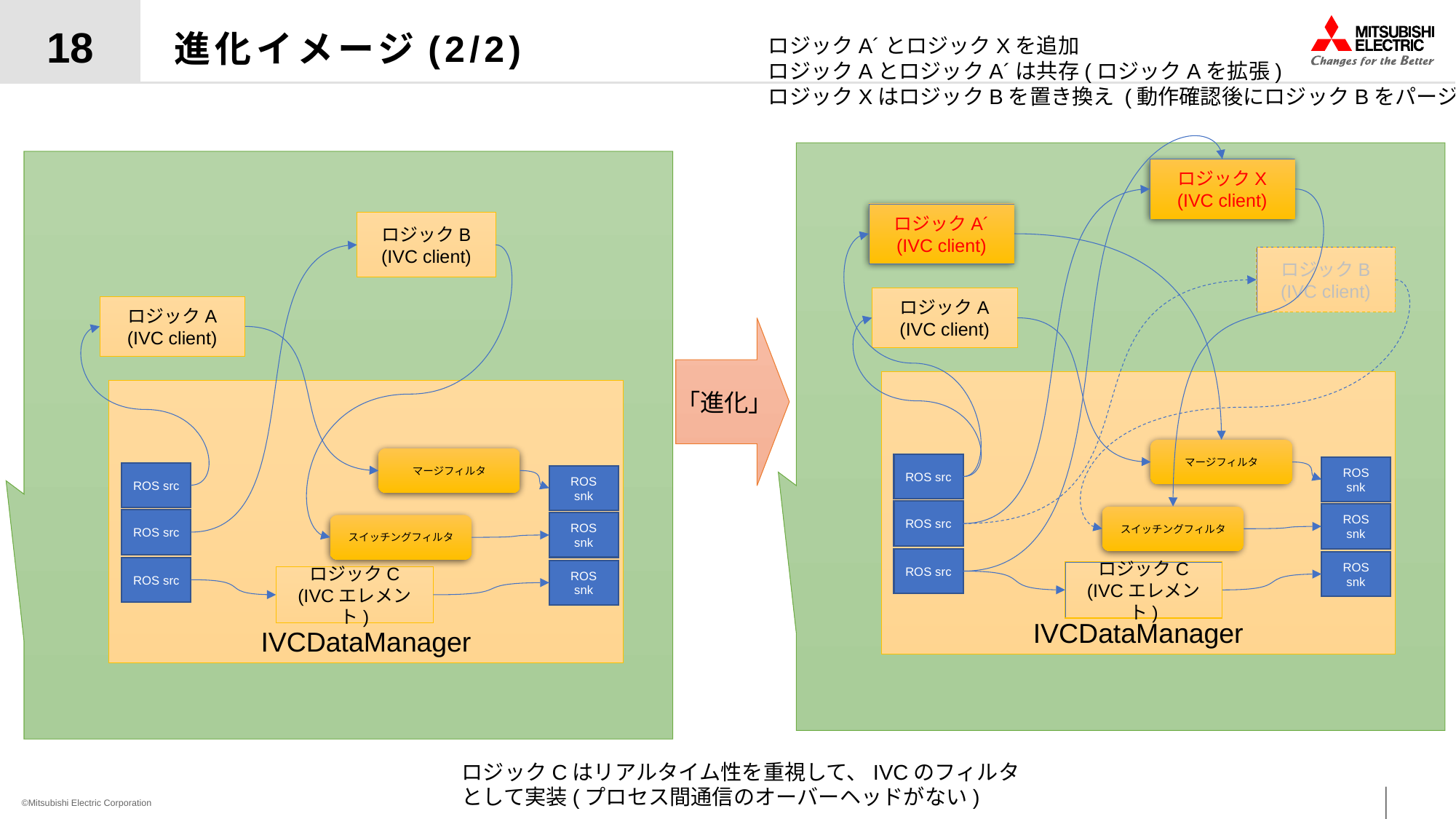

18
# 進化イメージ(2/2)
ロジックA´とロジックXを追加
ロジックAとロジックA´は共存(ロジックAを拡張)
ロジックXはロジックBを置き換え (動作確認後にロジックBをパージ)

ロジックX
(IVC client)
ロジックA´
(IVC client)
ロジックB
(IVC client)
ロジックB
(IVC client)
ロジックA
(IVC client)
ロジックA
(IVC client)
「進化」
IVCDataManager
IVCDataManager
マージフィルタ
マージフィルタ
ROS src
ROS snk
ROS src
ROS snk
ROS src
ROS snk
スイッチングフィルタ
ROS src
ROS snk
スイッチングフィルタ
ROS src
ROS snk
ROS src
ROS snk
ロジックC
(IVCエレメント)
ロジックC
(IVCエレメント)
ロジックCはリアルタイム性を重視して、IVCのフィルタとして実装(プロセス間通信のオーバーヘッドがない)